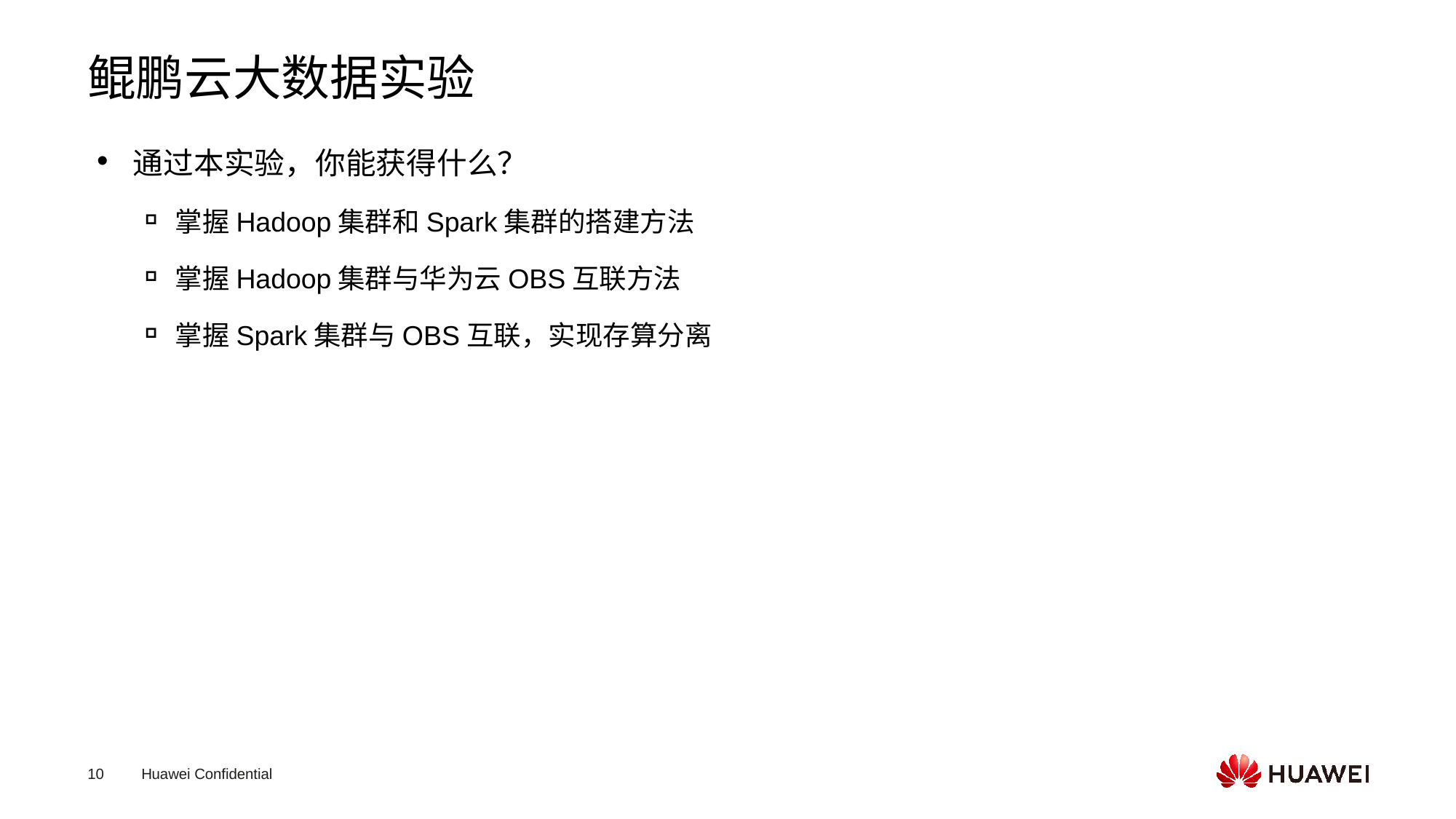

# 鲲鹏云大数据实验
通过本实验，你能获得什么？
掌握Hadoop集群和Spark集群的搭建方法
掌握Hadoop集群与华为云OBS互联方法
掌握Spark集群与OBS互联，实现存算分离